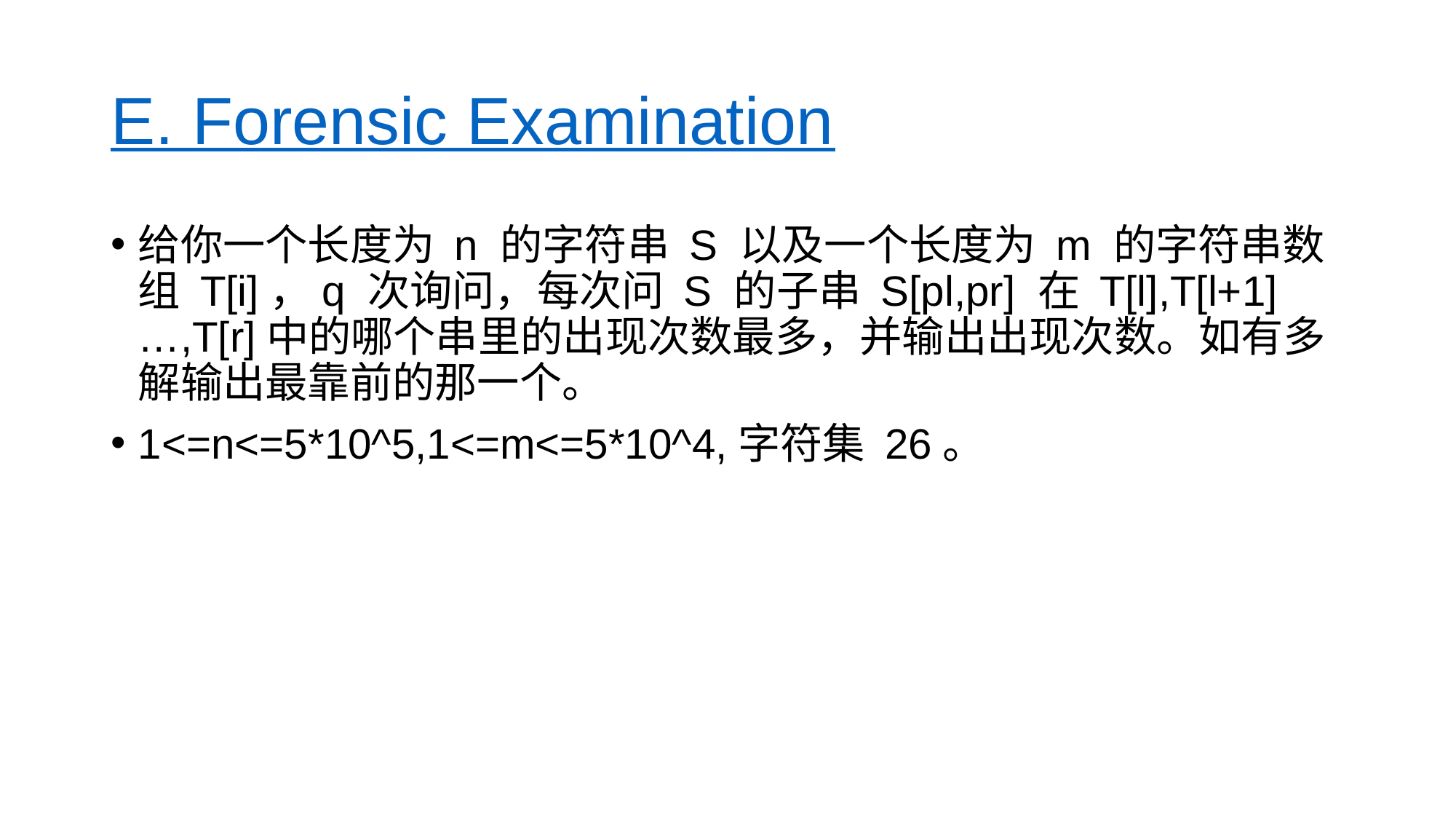

# E. Forensic Examination
给你一个长度为 n 的字符串 S 以及一个长度为 m 的字符串数组 T[i]，q 次询问，每次问 S 的子串 S[pl,pr] 在 T[l],T[l+1]…,T[r]中的哪个串里的出现次数最多，并输出出现次数。如有多解输出最靠前的那一个。
1<=n<=5*10^5,1<=m<=5*10^4,字符集 26。